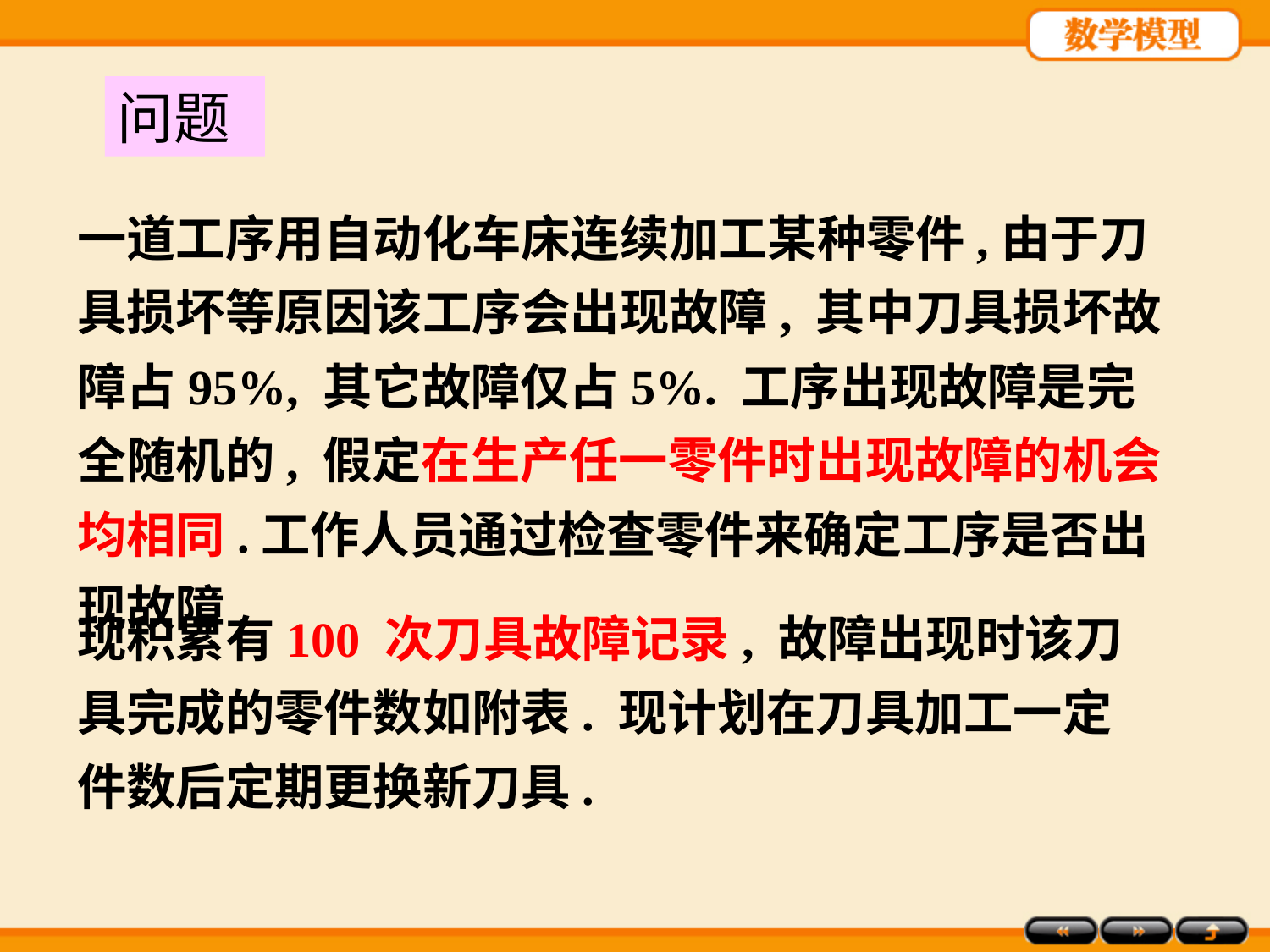

问题
一道工序用自动化车床连续加工某种零件,由于刀具损坏等原因该工序会出现故障, 其中刀具损坏故障占95%, 其它故障仅占5%. 工序出现故障是完全随机的, 假定在生产任一零件时出现故障的机会均相同.工作人员通过检查零件来确定工序是否出现故障.
现积累有100 次刀具故障记录, 故障出现时该刀具完成的零件数如附表. 现计划在刀具加工一定件数后定期更换新刀具.